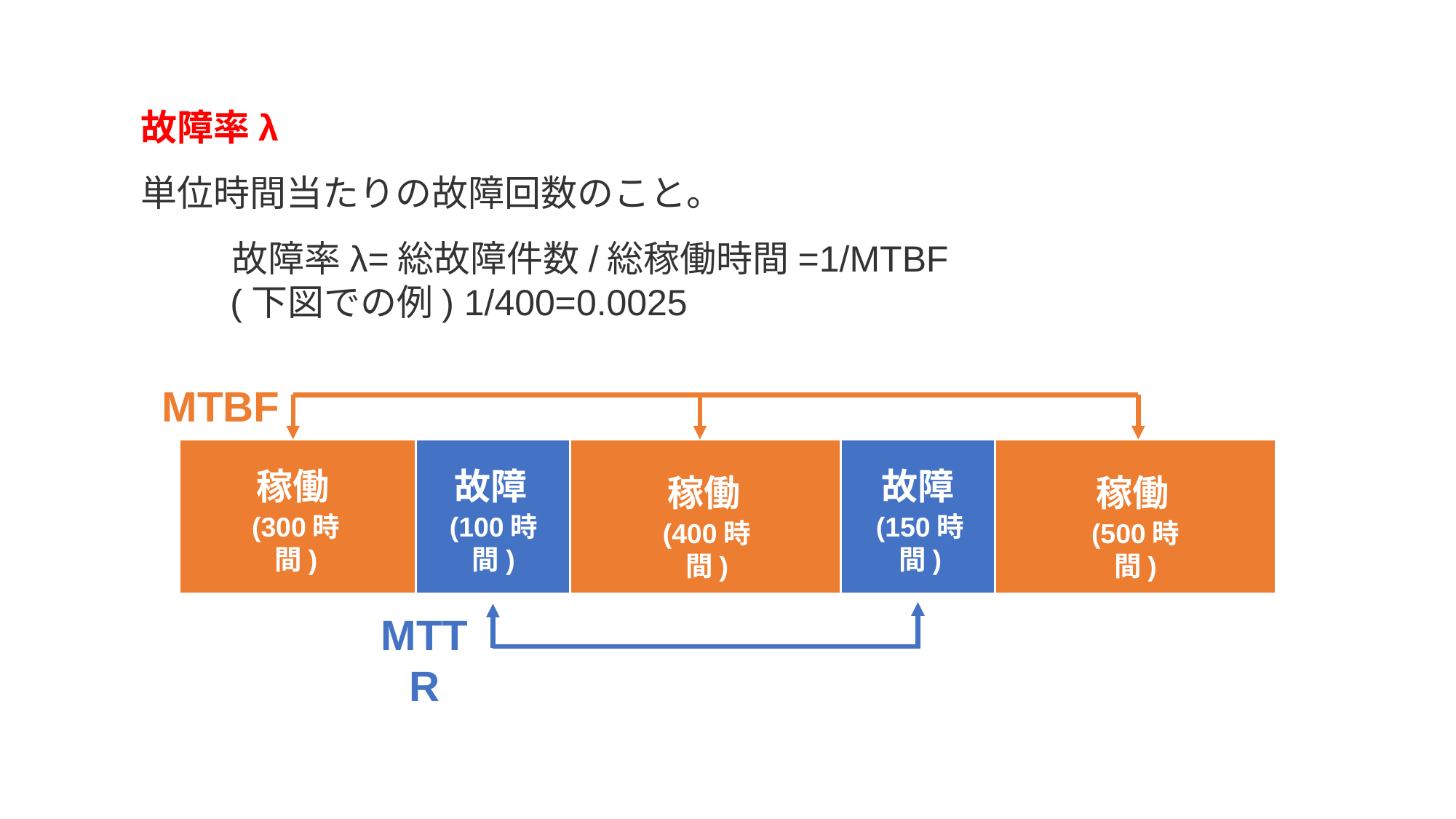

故障率λ

単位時間当たりの故障回数のこと。

　　　故障率λ=総故障件数/総稼働時間=1/MTBF
　　 (下図での例) 1/400=0.0025
MTBF

稼働
故障
故障
稼働
稼働
(300時間)
(100時間)
(150時間)
(400時間)
(500時間)
MTTR